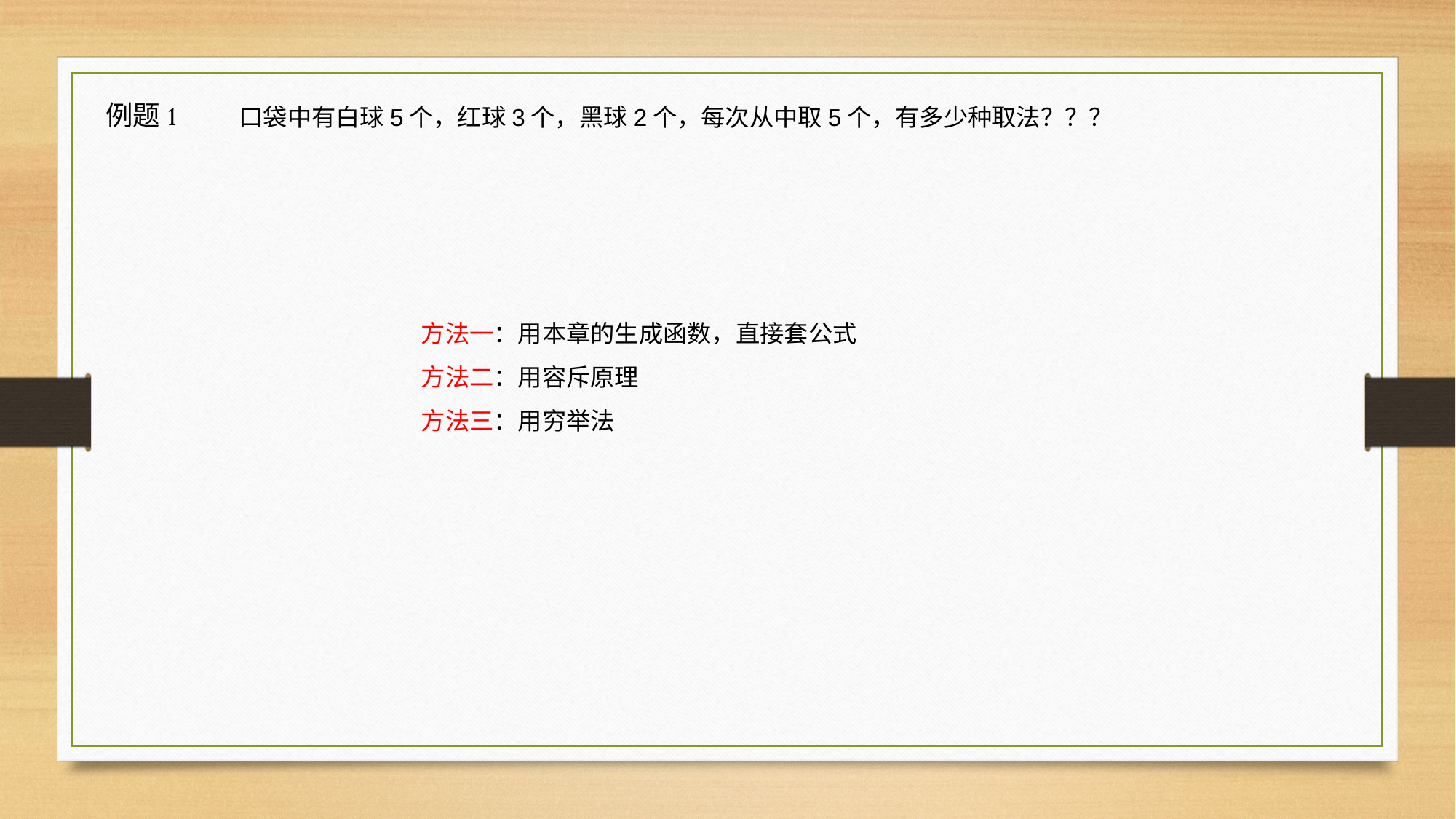

例题1
口袋中有白球5个，红球3个，黑球2个，每次从中取5个，有多少种取法？？？
方法一：用本章的生成函数，直接套公式
方法二：用容斥原理
方法三：用穷举法